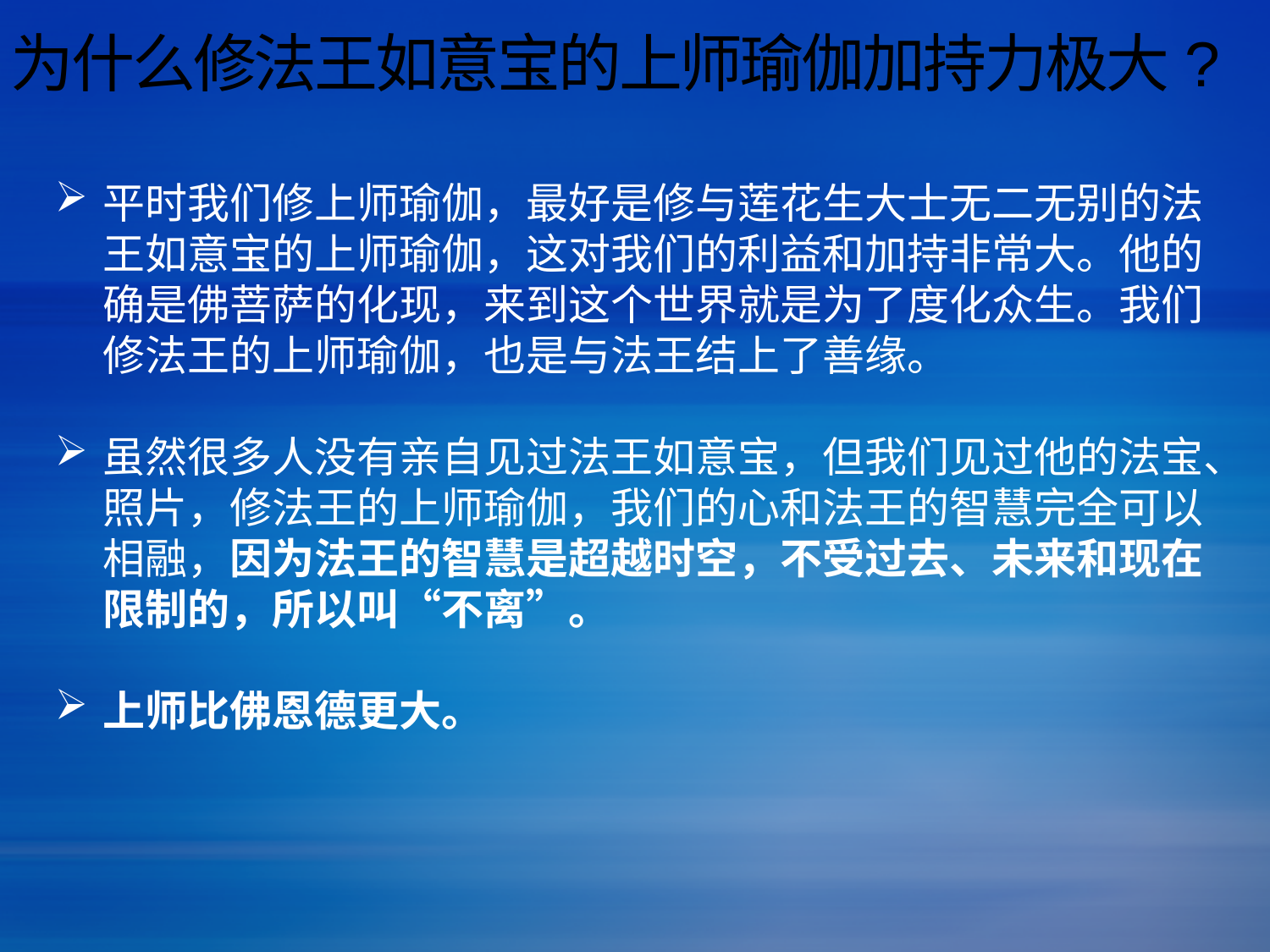

# 为什么修法王如意宝的上师瑜伽加持力极大?
平时我们修上师瑜伽，最好是修与莲花生大士无二无别的法王如意宝的上师瑜伽，这对我们的利益和加持非常大。他的确是佛菩萨的化现，来到这个世界就是为了度化众生。我们修法王的上师瑜伽，也是与法王结上了善缘。

虽然很多人没有亲自见过法王如意宝，但我们见过他的法宝、照片，修法王的上师瑜伽，我们的心和法王的智慧完全可以相融，因为法王的智慧是超越时空，不受过去、未来和现在限制的，所以叫“不离”。

上师比佛恩德更大。